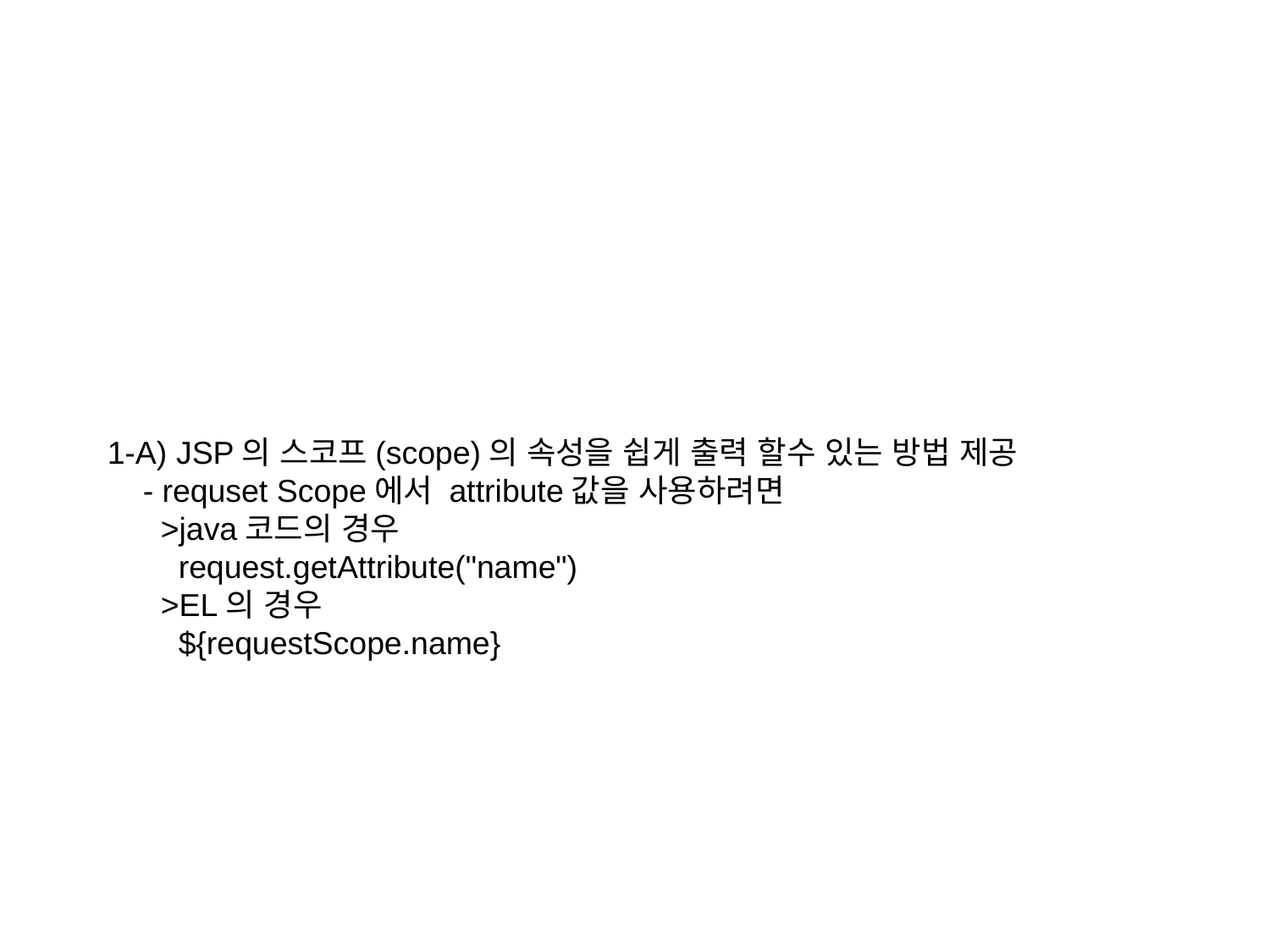

1-A) JSP의 스코프(scope)의 속성을 쉽게 출력 할수 있는 방법 제공
    - requset Scope에서 attribute값을 사용하려면
      >java코드의 경우
        request.getAttribute("name")
      >EL의 경우
        ${requestScope.name}